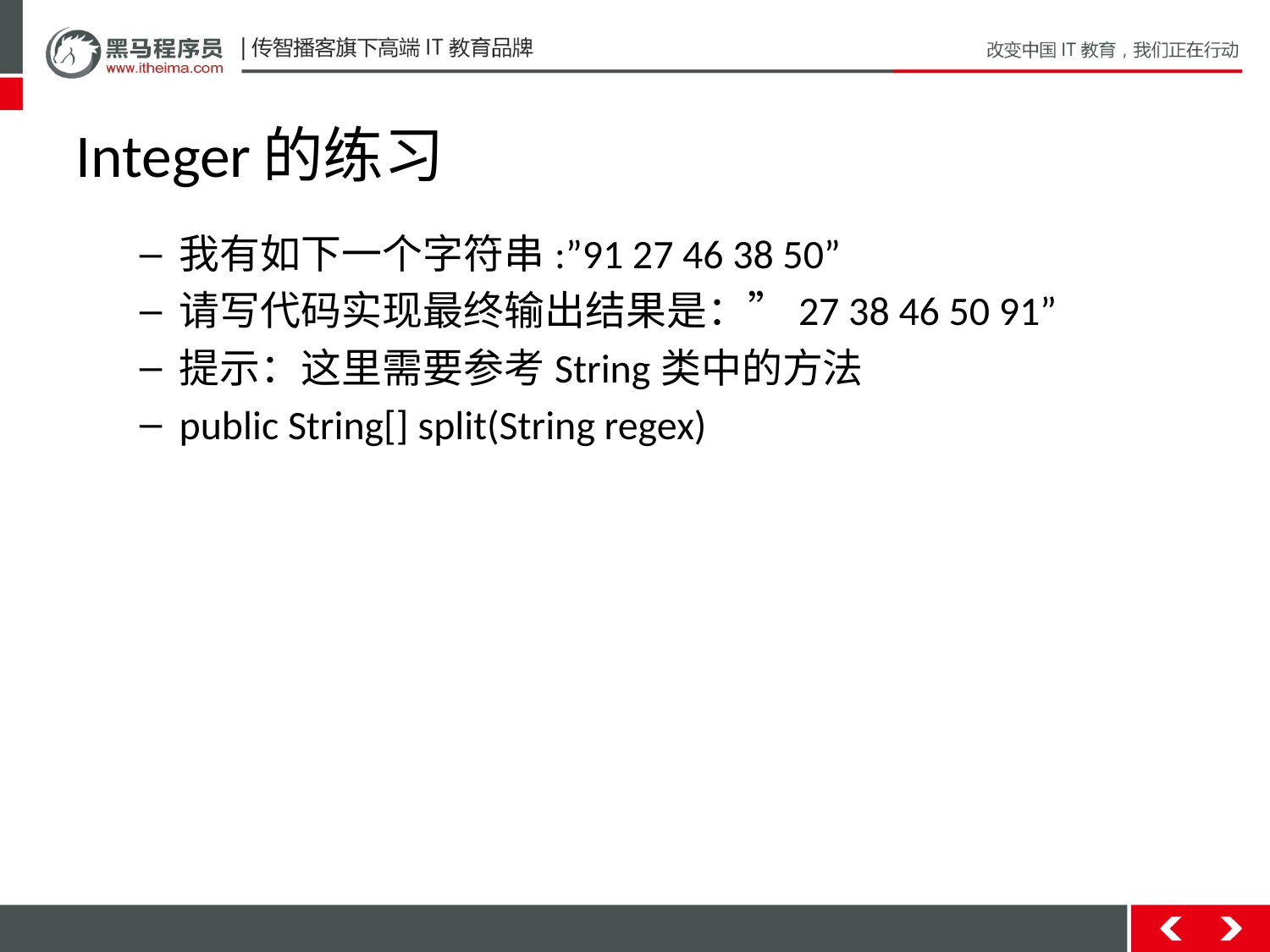

# Integer的练习
我有如下一个字符串:”91 27 46 38 50”
请写代码实现最终输出结果是：”27 38 46 50 91”
提示：这里需要参考String类中的方法
public String[] split(String regex)